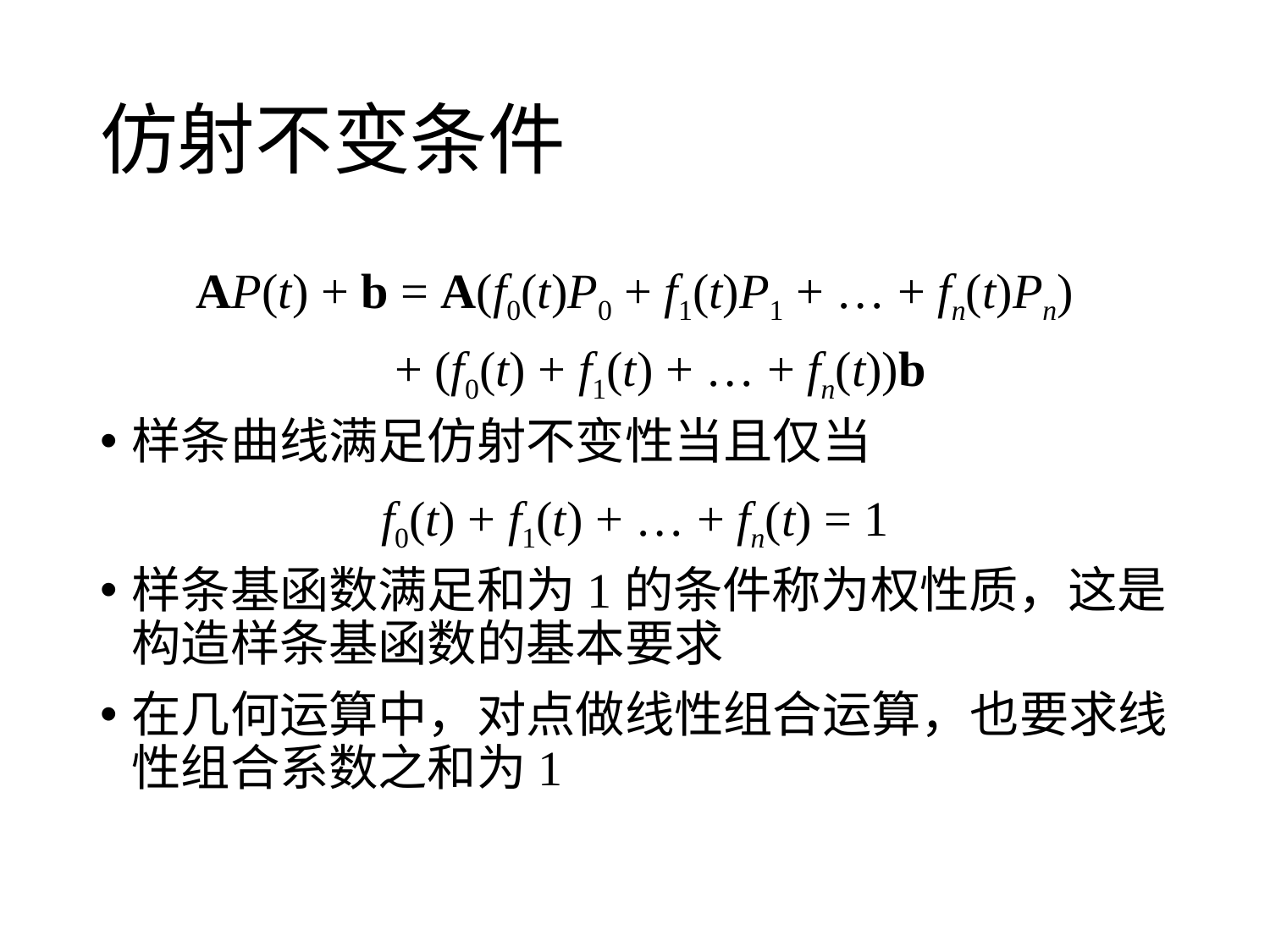

# 仿射不变条件
AP(t) + b = A(f0(t)P0 + f1(t)P1 + … + fn(t)Pn)
                        + (f0(t) + f1(t) + … + fn(t))b
样条曲线满足仿射不变性当且仅当
f0(t) + f1(t) + … + fn(t) = 1
样条基函数满足和为1的条件称为权性质，这是构造样条基函数的基本要求
在几何运算中，对点做线性组合运算，也要求线性组合系数之和为1